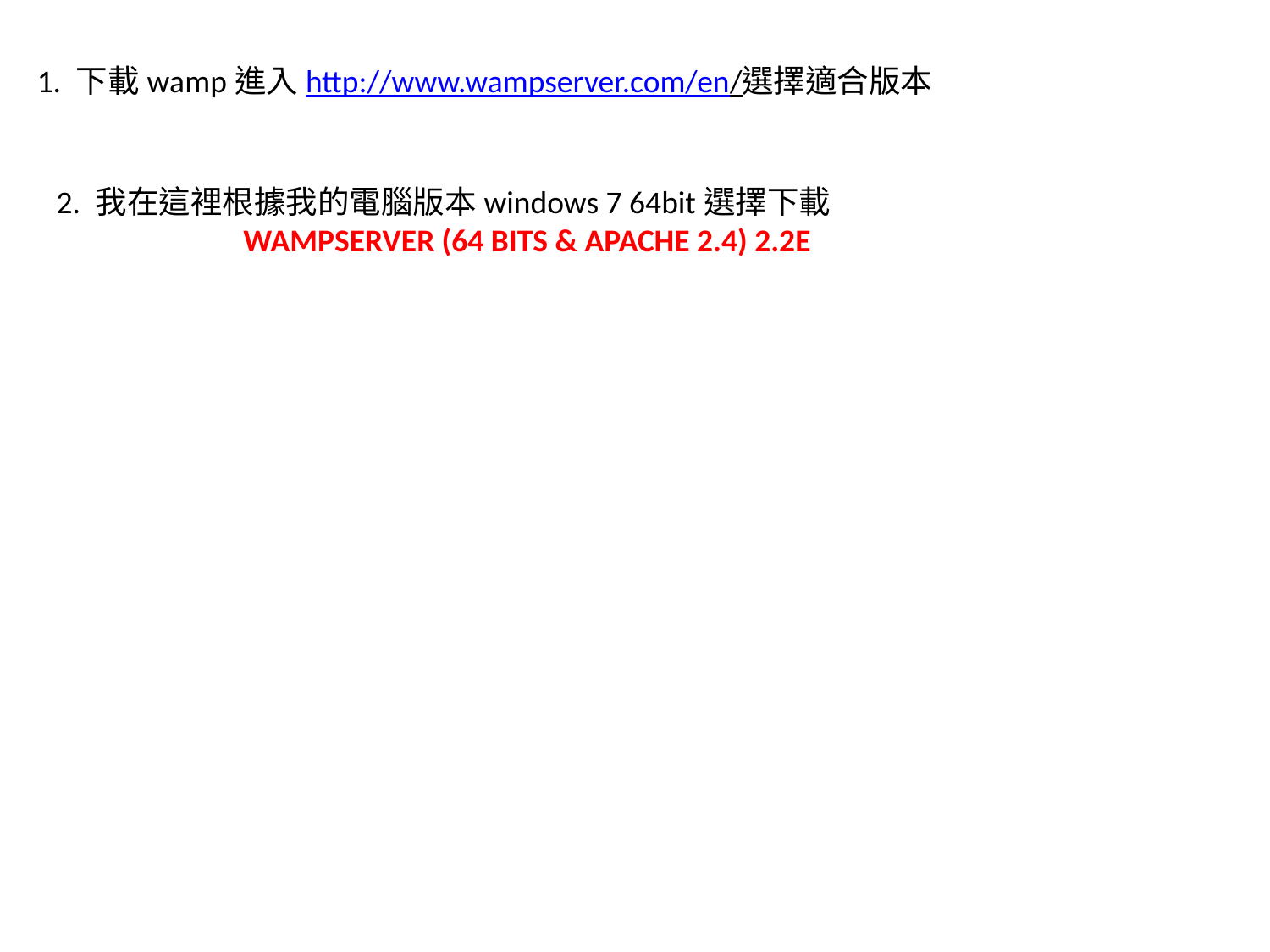

1. 下載wamp進入http://www.wampserver.com/en/選擇適合版本
2. 我在這裡根據我的電腦版本windows 7 64bit選擇下載
                          WAMPSERVER (64 BITS & APACHE 2.4) 2.2E